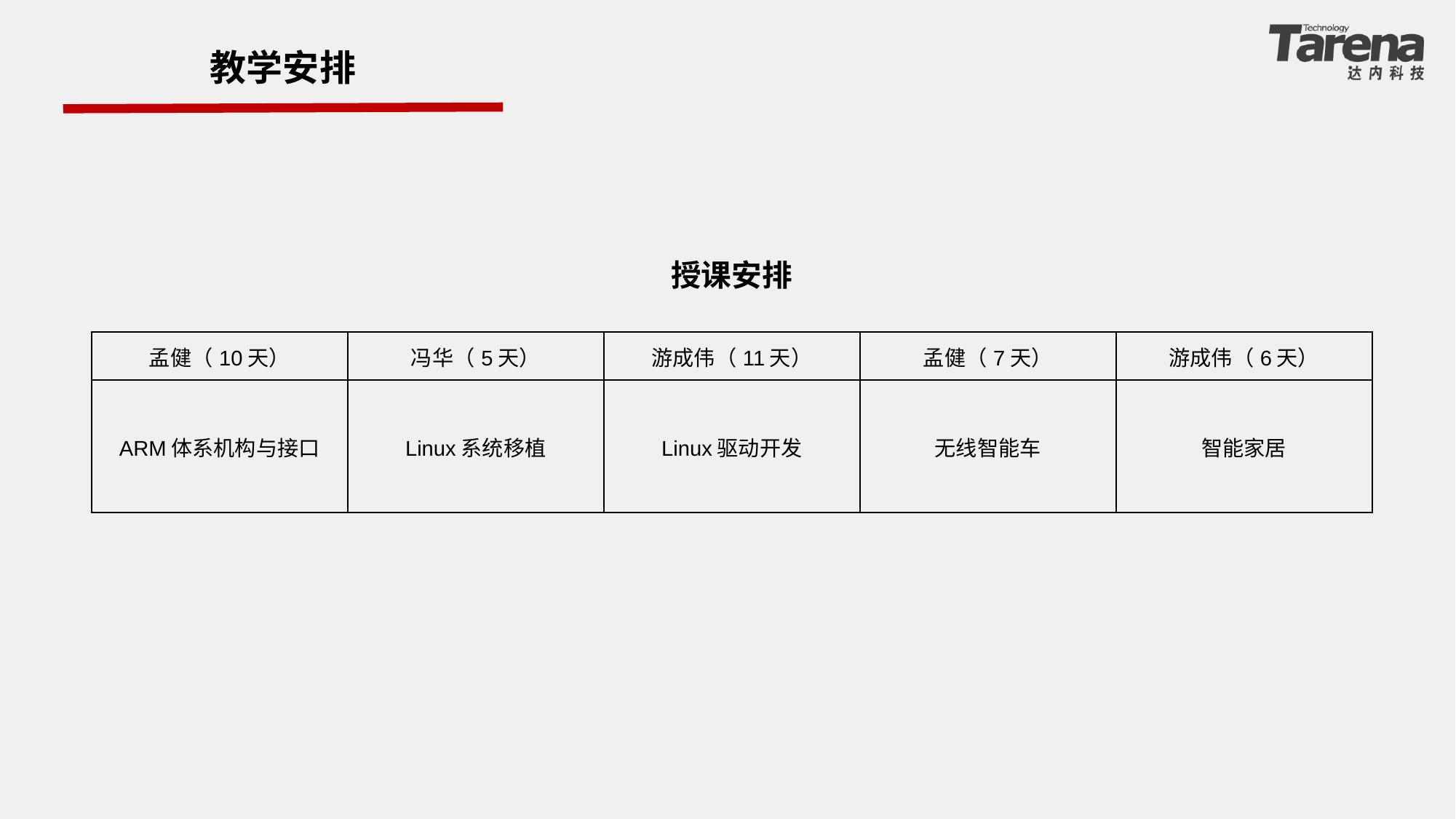

教学安排
授课安排
| 孟健（10天） | 冯华（5天） | 游成伟（11天） | 孟健（7天） | 游成伟（6天） |
| --- | --- | --- | --- | --- |
| ARM体系机构与接口 | Linux系统移植 | Linux驱动开发 | 无线智能车 | 智能家居 |